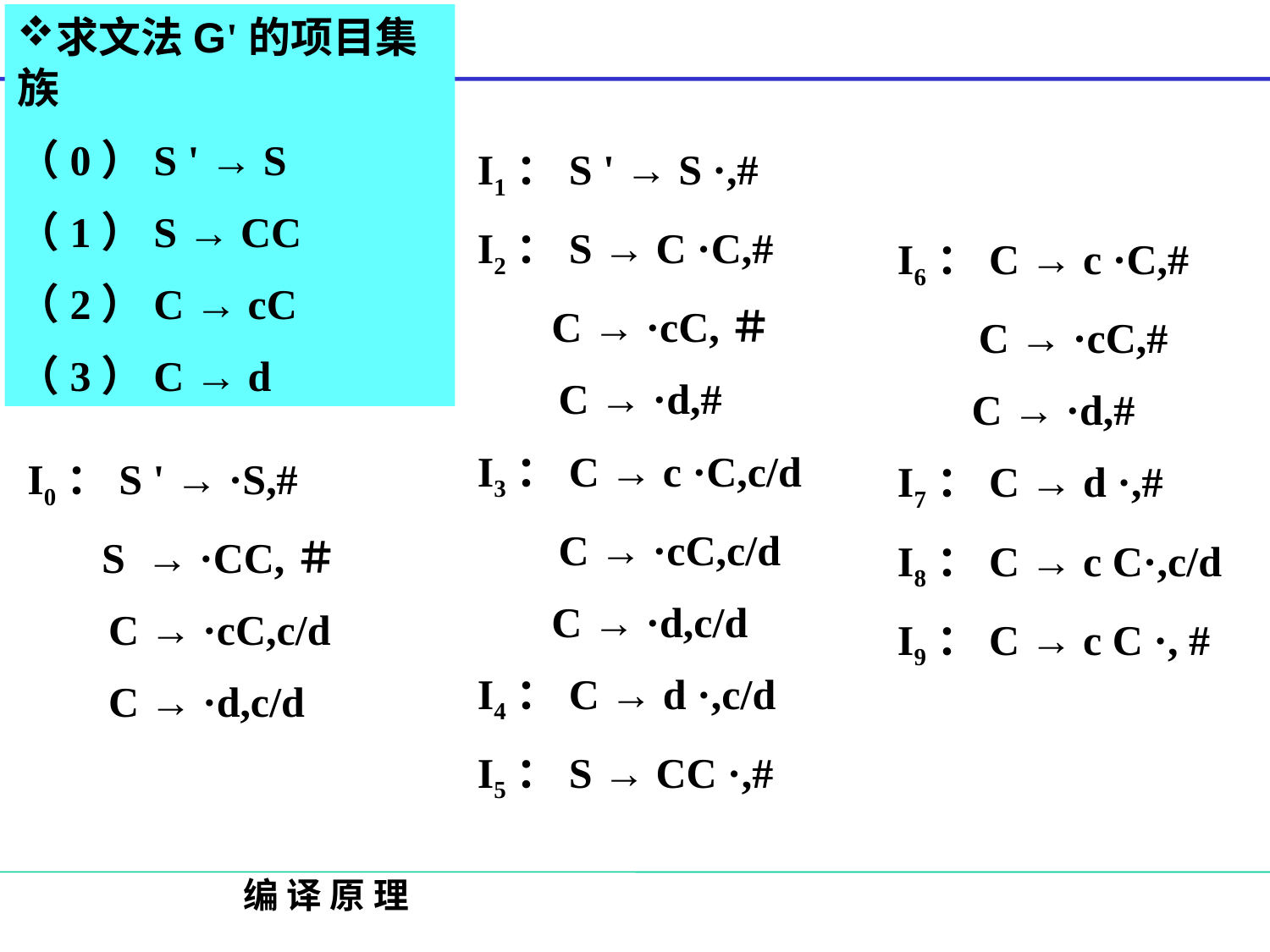

求文法G'的项目集族
（0）S ' → S
（1）S → CC
（2）C → cC
（3）C → d
I1：S ' → S ·,#
I2：S → C ·C,#
       C → ·cC,＃
　   C → ·d,#
I3：C → c ·C,c/d
　   C → ·cC,c/d
       C → ·d,c/d
I4：C → d ·,c/d
I5：S → CC ·,#
I6：C → c ·C,#
　   C → ·cC,#
       C → ·d,#
I7：C → d ·,#
I8：C → c C·,c/d
I9：C → c C ·, #
I0：S ' → ·S,#
       S  → ·CC,＃
　   C → ·cC,c/d
　   C → ·d,c/d